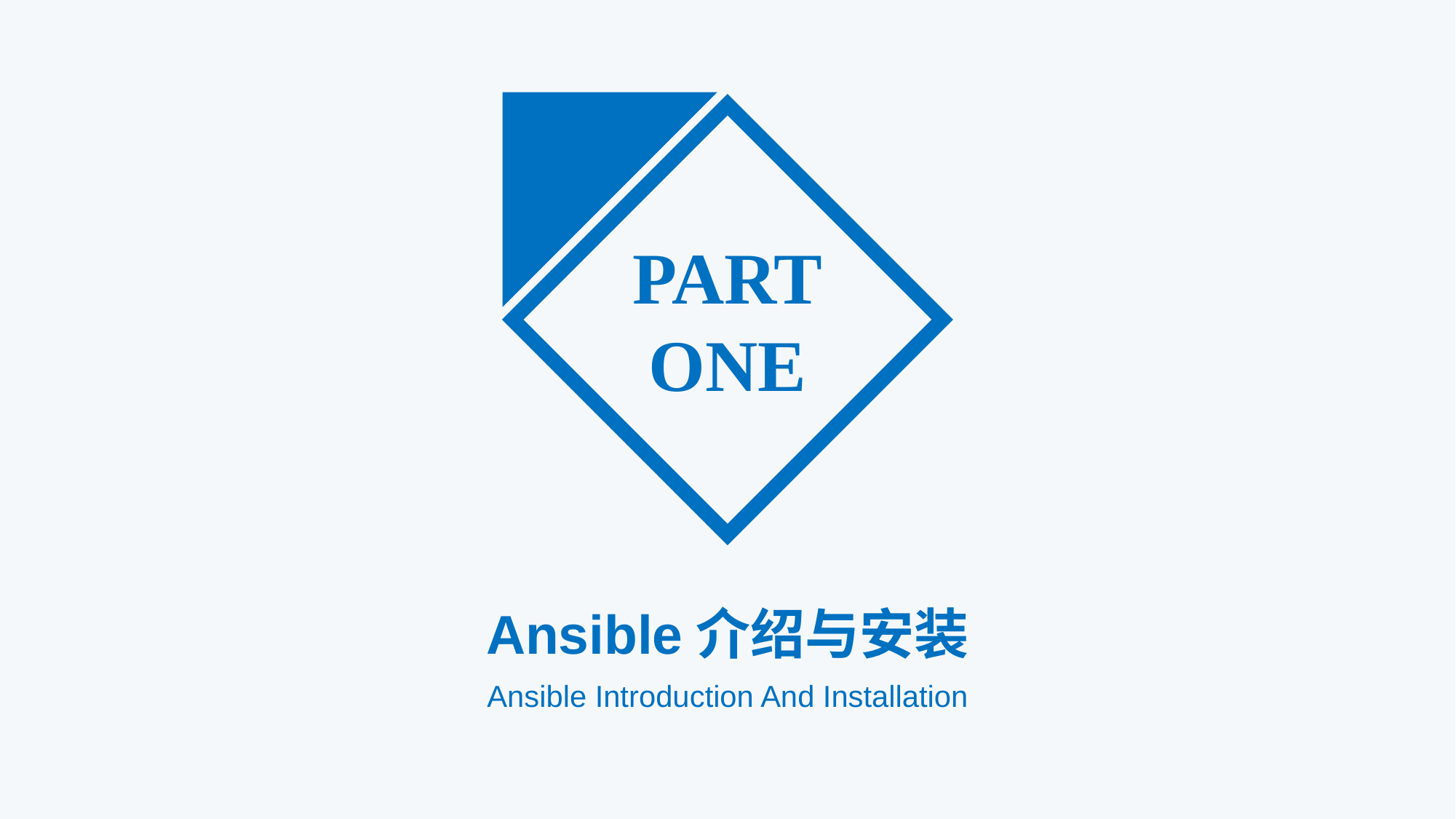

PART
ONE
Ansible介绍与安装
Ansible Introduction And Installation